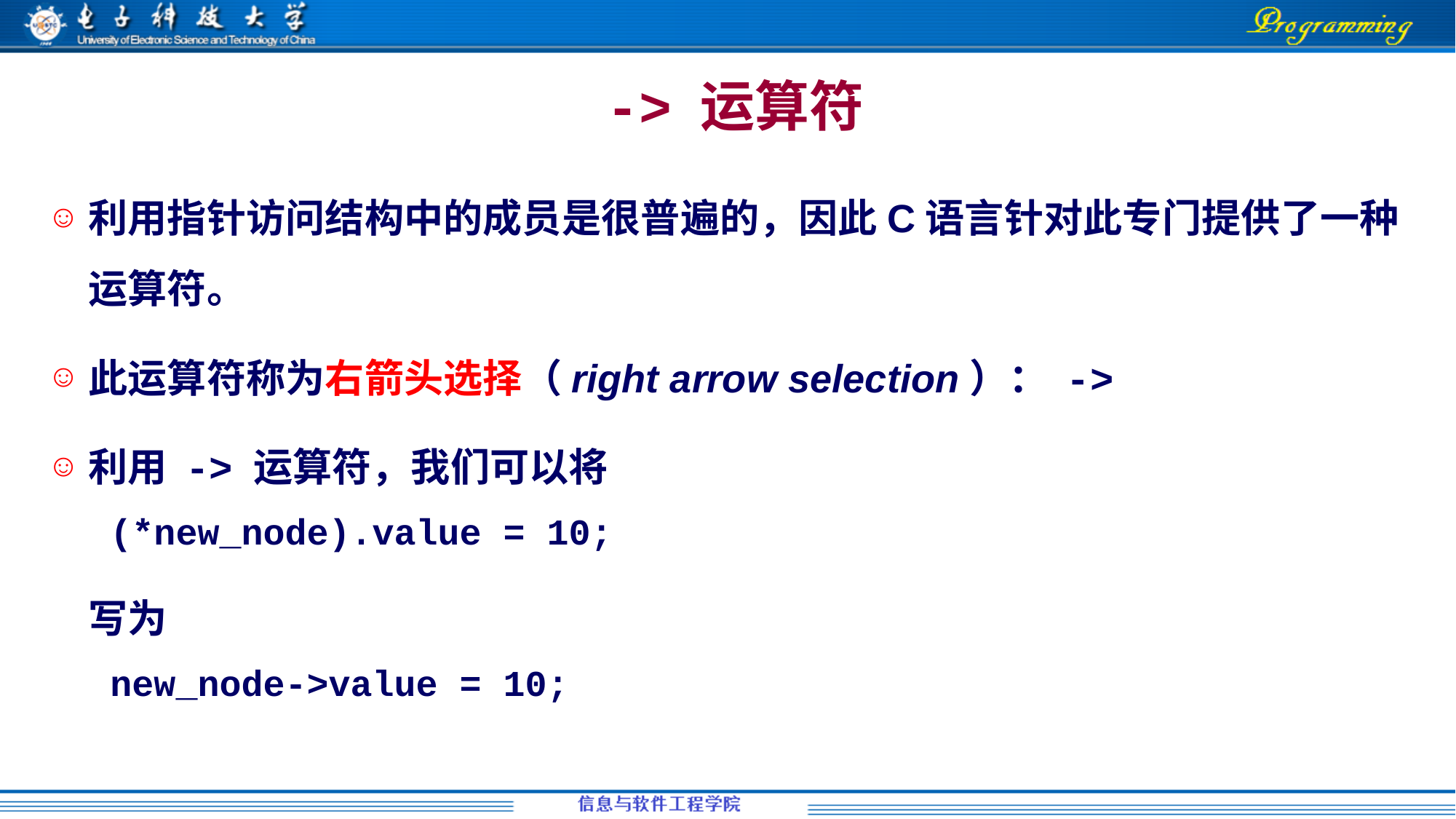

# -> 运算符
利用指针访问结构中的成员是很普遍的，因此C语言针对此专门提供了一种运算符。
此运算符称为右箭头选择（right arrow selection）： ->
利用 -> 运算符，我们可以将
	 (*new_node).value = 10;
	写为
	 new_node->value = 10;